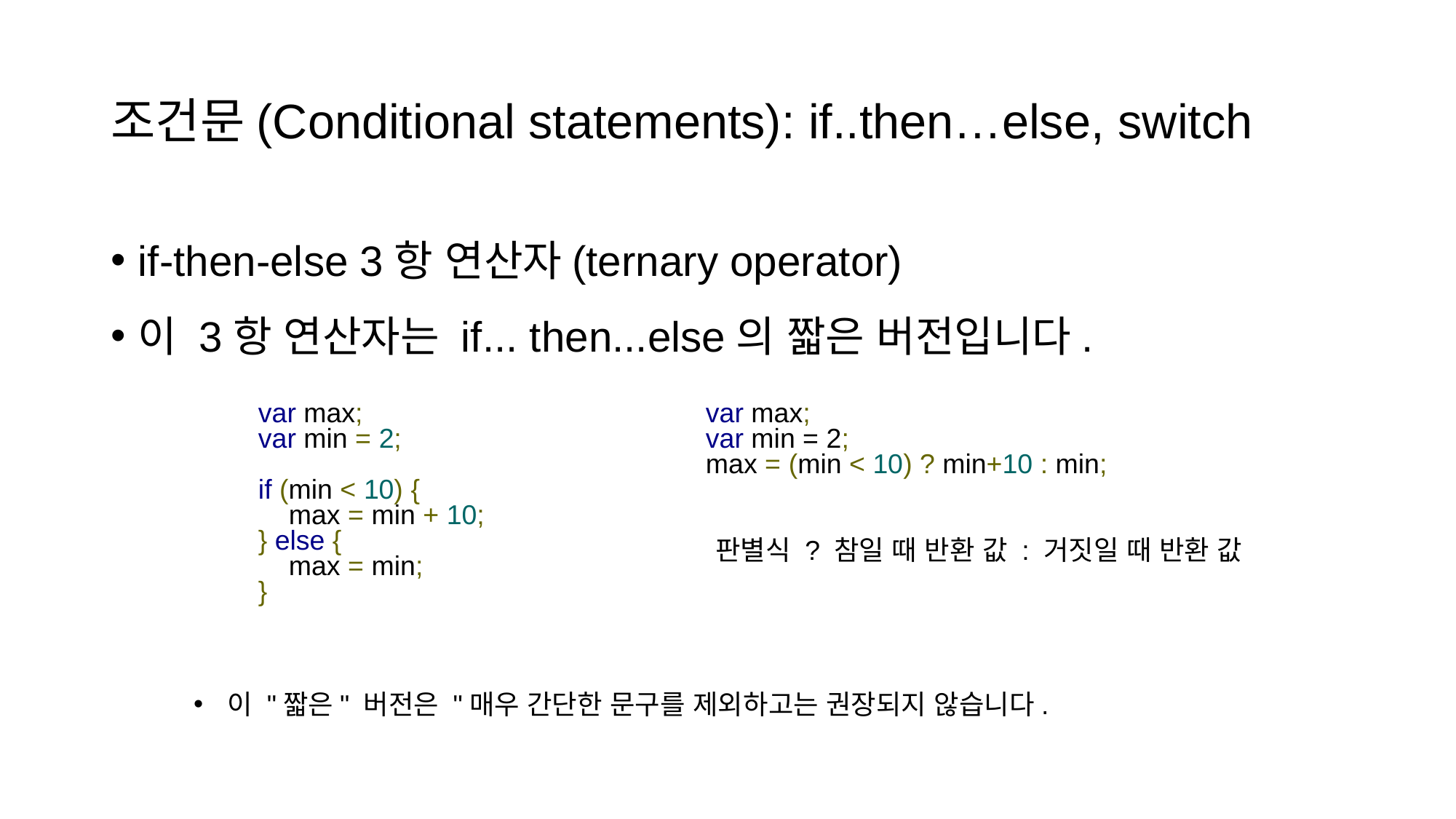

# 조건문(Conditional statements): if..then…else, switch
if-then-else 3항 연산자(ternary operator)
이 3항 연산자는 if... then...else의 짧은 버전입니다.
var max;
var min = 2;

if (min < 10) {
    max = min + 10;
} else {
    max = min;
}
var max;
var min = 2;
max = (min < 10) ? min+10 : min;
  판별식 ? 참일 때 반환 값 : 거짓일 때 반환 값
이 "짧은" 버전은 "매우 간단한 문구를 제외하고는 권장되지 않습니다.